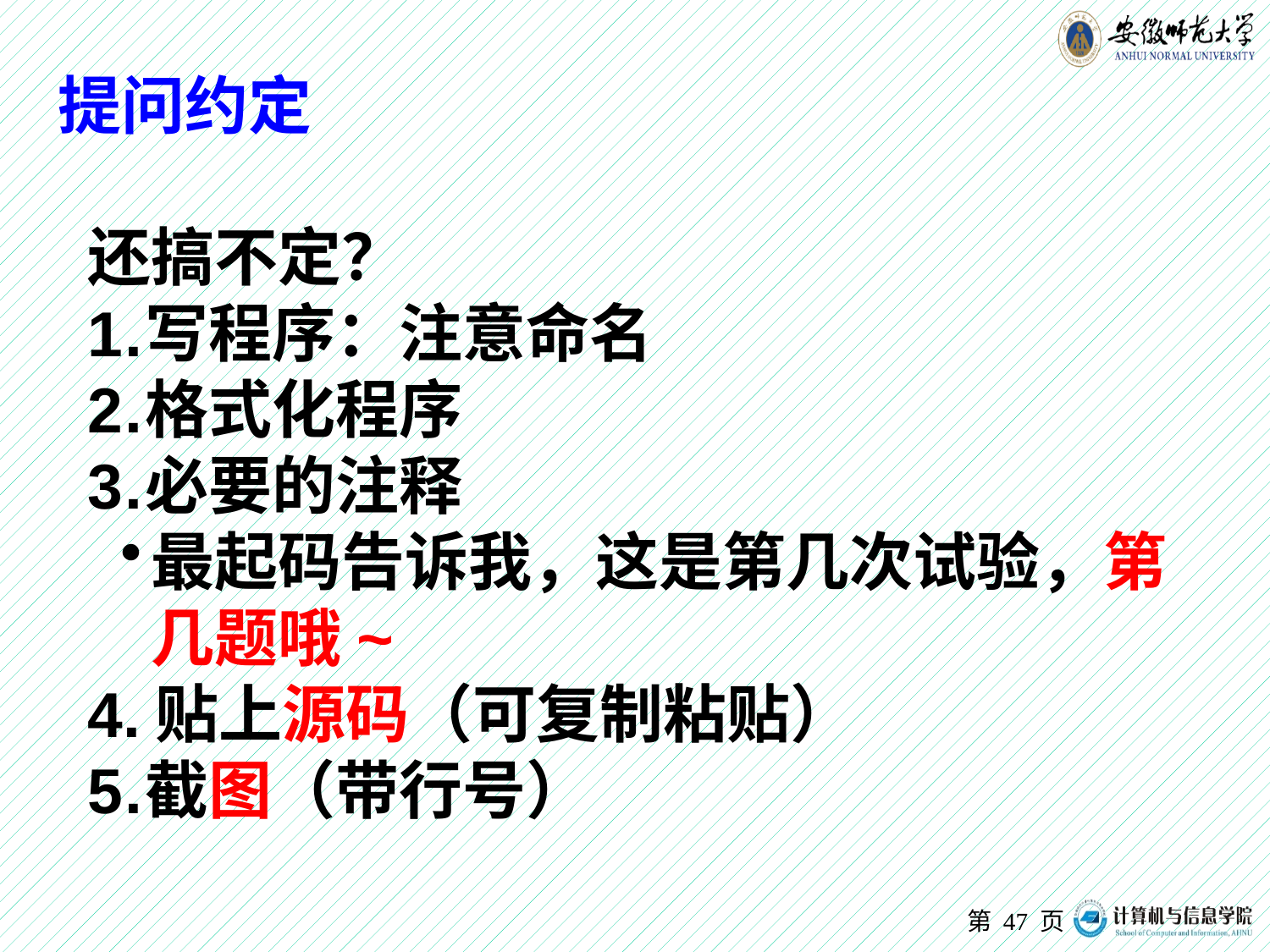

# 提问约定
还搞不定？
写程序：注意命名
格式化程序
必要的注释
最起码告诉我，这是第几次试验，第几题哦~
4.贴上源码（可复制粘贴）
截图（带行号）
第 47 页